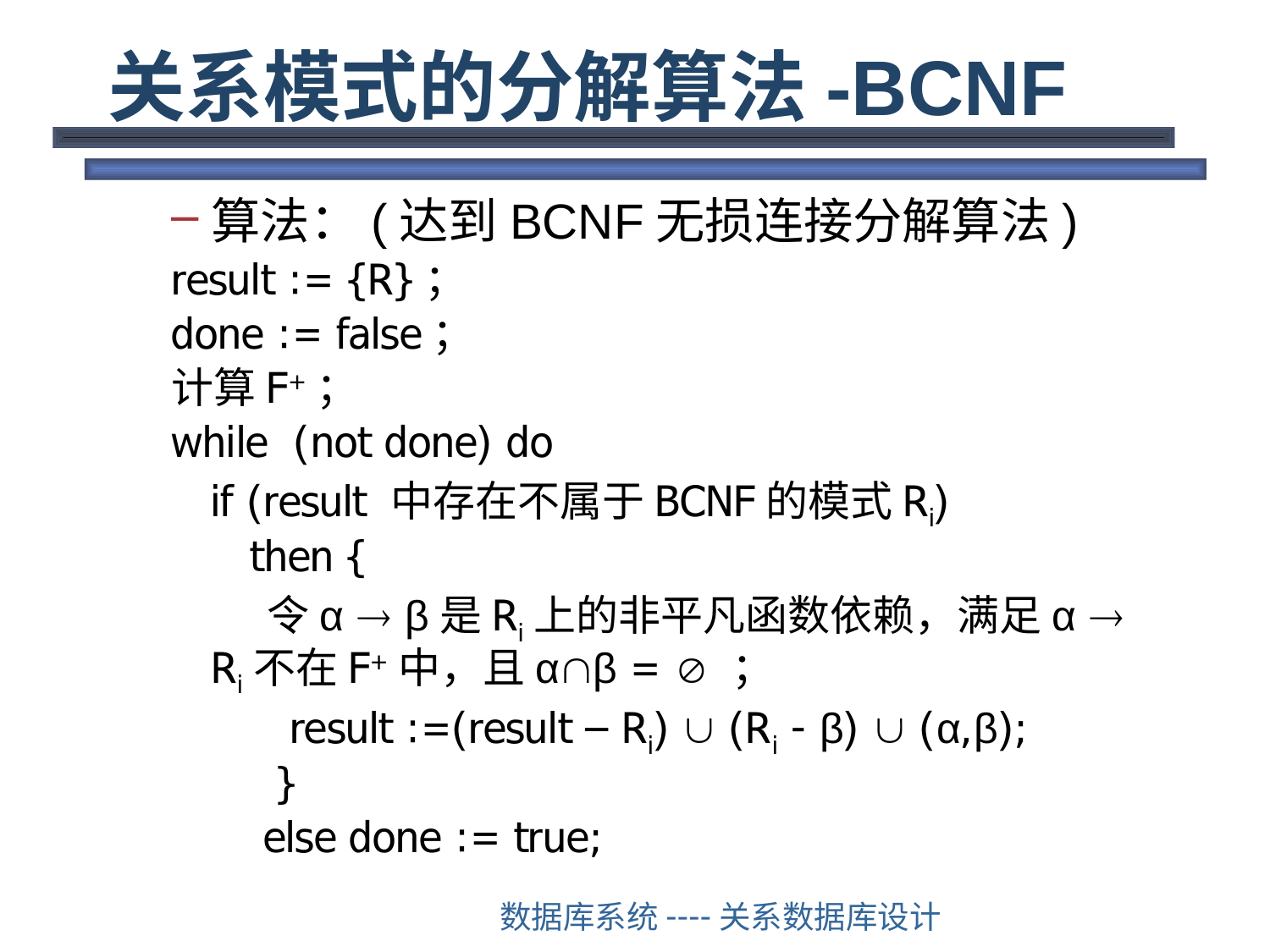

# 关系模式的分解算法-BCNF
算法：(达到BCNF无损连接分解算法)
result := {R}；
done := false；
计算F+；
while  (not done) do
   if (result 中存在不属于BCNF的模式Ri)
      then {
         令α → β是Ri上的非平凡函数依赖，满足α → Ri不在F+中，且α∩β = ∅ ；
         result :=(result – Ri) ∪ (Ri - β) ∪ (α,β);
        }
       else done := true;
数据库系统----关系数据库设计